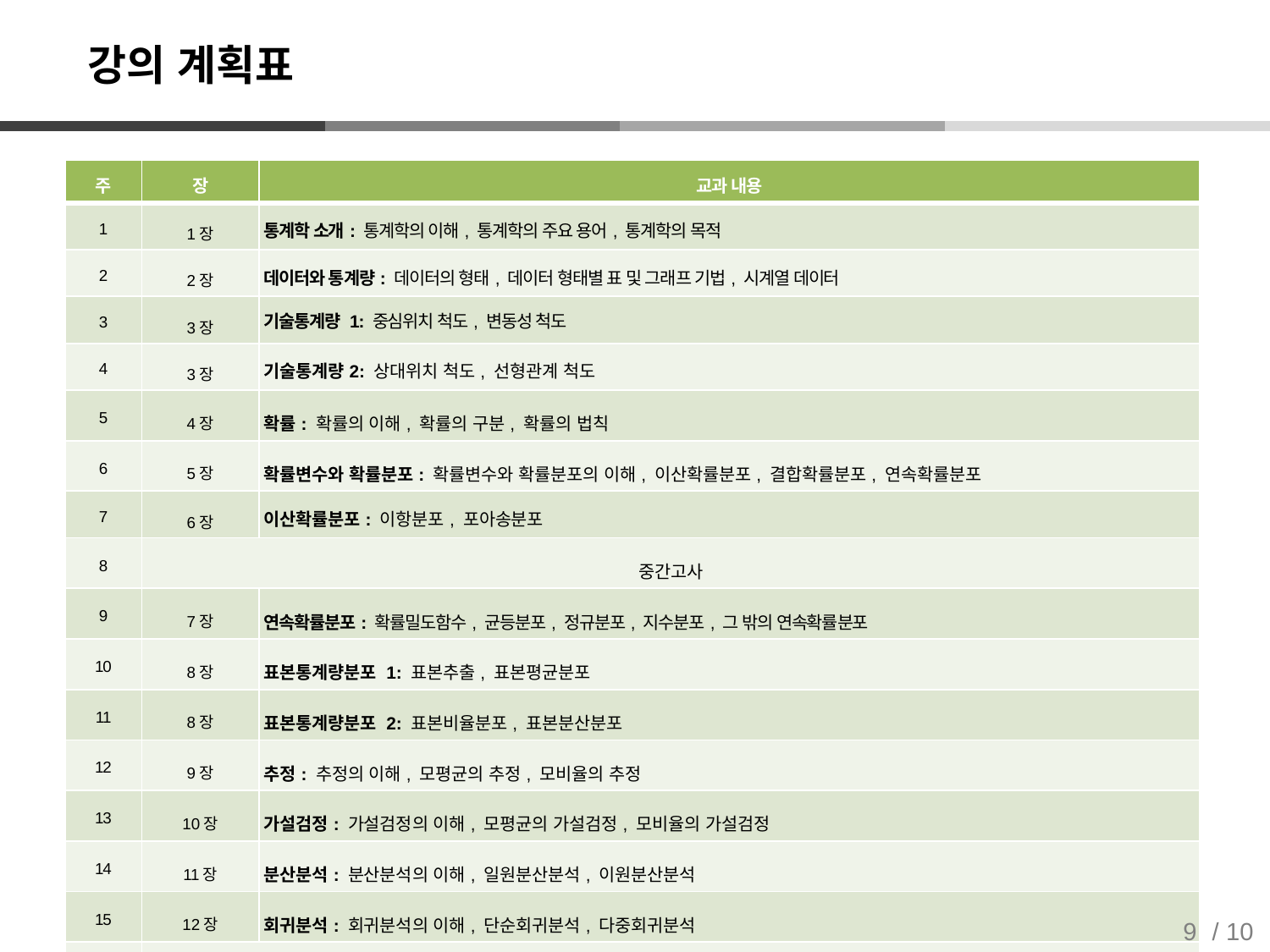

# 강의 계획표
| 주 | 장 | 교과 내용 |
| --- | --- | --- |
| 1 | 1장 | 통계학 소개: 통계학의 이해, 통계학의 주요 용어, 통계학의 목적 |
| 2 | 2장 | 데이터와 통계량: 데이터의 형태, 데이터 형태별 표 및 그래프 기법, 시계열 데이터 |
| 3 | 3장 | 기술통계량 1: 중심위치 척도, 변동성 척도 |
| 4 | 3장 | 기술통계량2: 상대위치 척도, 선형관계 척도 |
| 5 | 4장 | 확률: 확률의 이해, 확률의 구분, 확률의 법칙 |
| 6 | 5장 | 확률변수와 확률분포: 확률변수와 확률분포의 이해, 이산확률분포, 결합확률분포, 연속확률분포 |
| 7 | 6장 | 이산확률분포: 이항분포, 포아송분포 |
| 8 | 중간고사 |  |
| 9 | 7장 | 연속확률분포: 확률밀도함수, 균등분포, 정규분포, 지수분포, 그 밖의 연속확률분포 |
| 10 | 8장 | 표본통계량분포 1: 표본추출, 표본평균분포 |
| 11 | 8장 | 표본통계량분포 2: 표본비율분포, 표본분산분포 |
| 12 | 9장 | 추정: 추정의 이해, 모평균의 추정, 모비율의 추정 |
| 13 | 10장 | 가설검정: 가설검정의 이해, 모평균의 가설검정, 모비율의 가설검정 |
| 14 | 11장 | 분산분석: 분산분석의 이해, 일원분산분석, 이원분산분석 |
| 15 | 12장 | 회귀분석: 회귀분석의 이해, 단순회귀분석, 다중회귀분석 |
| 16 | 기말고사 |  |
9
/ 10